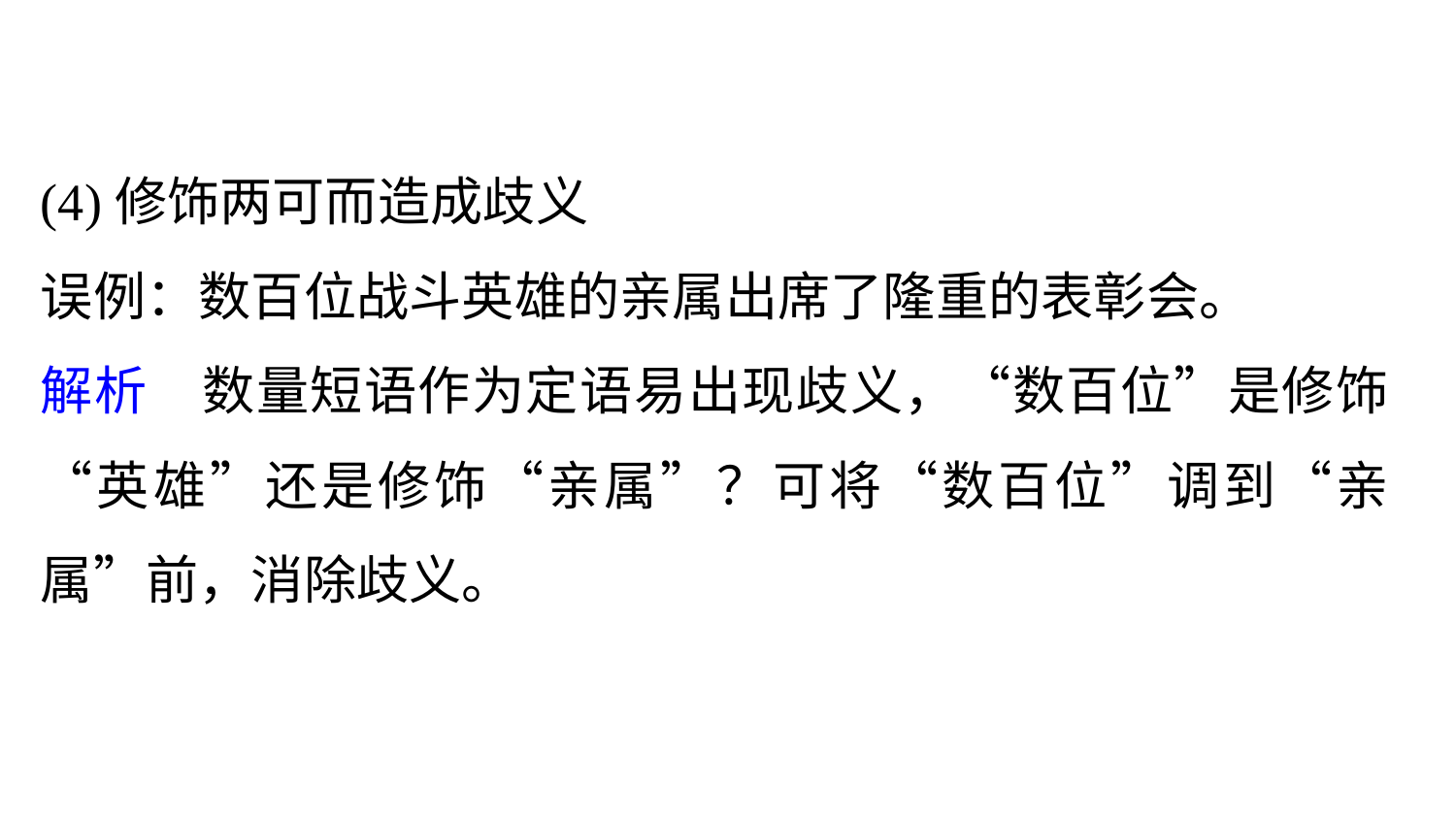

(4)修饰两可而造成歧义
误例：数百位战斗英雄的亲属出席了隆重的表彰会。
解析　数量短语作为定语易出现歧义，“数百位”是修饰“英雄”还是修饰“亲属”？可将“数百位”调到“亲属”前，消除歧义。